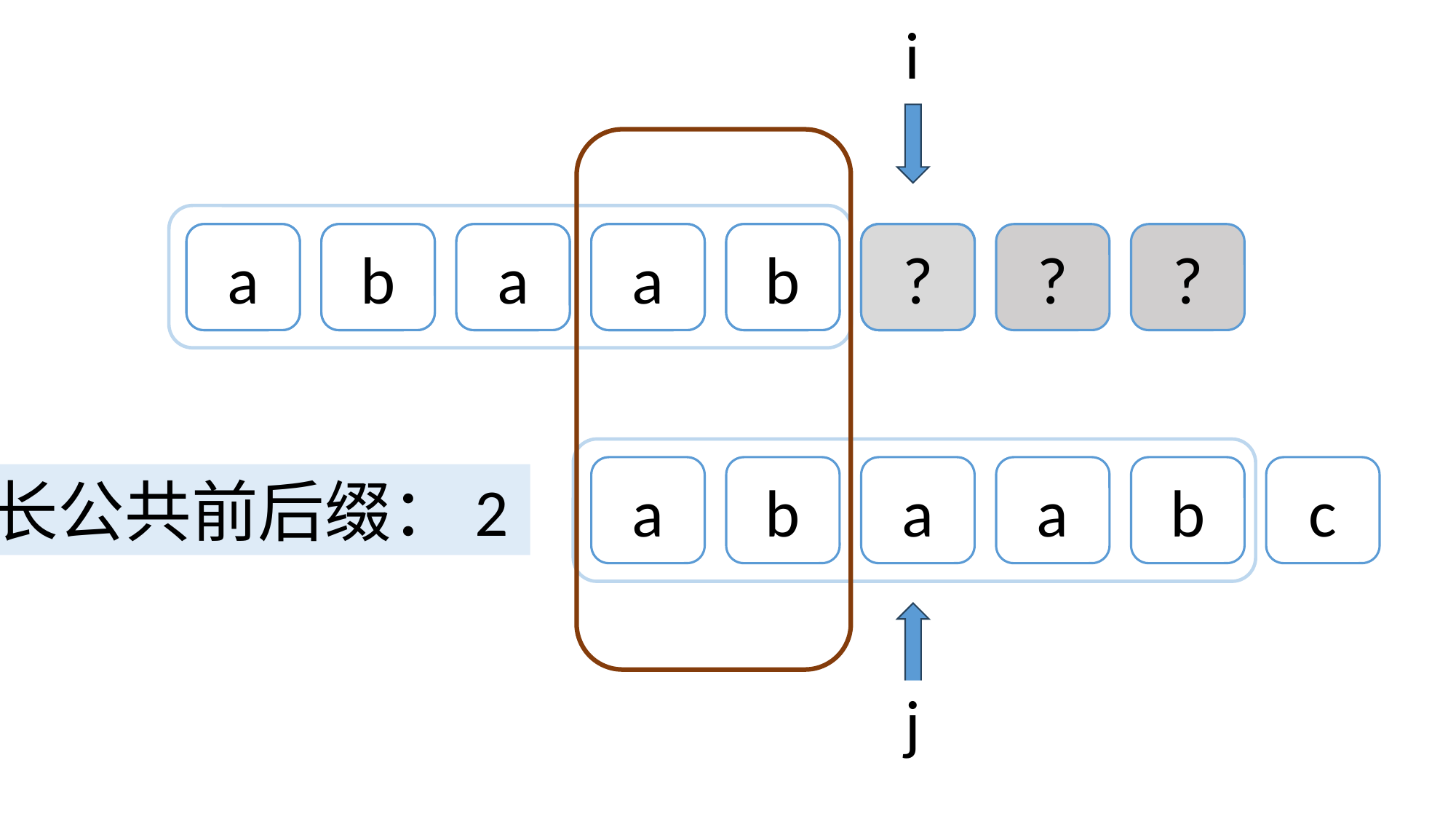

i

?
?
?
?
?
?
?
?
?
a
b
a
a
b
c

a
b
a
a
b
c
最长公共前后缀：2

j